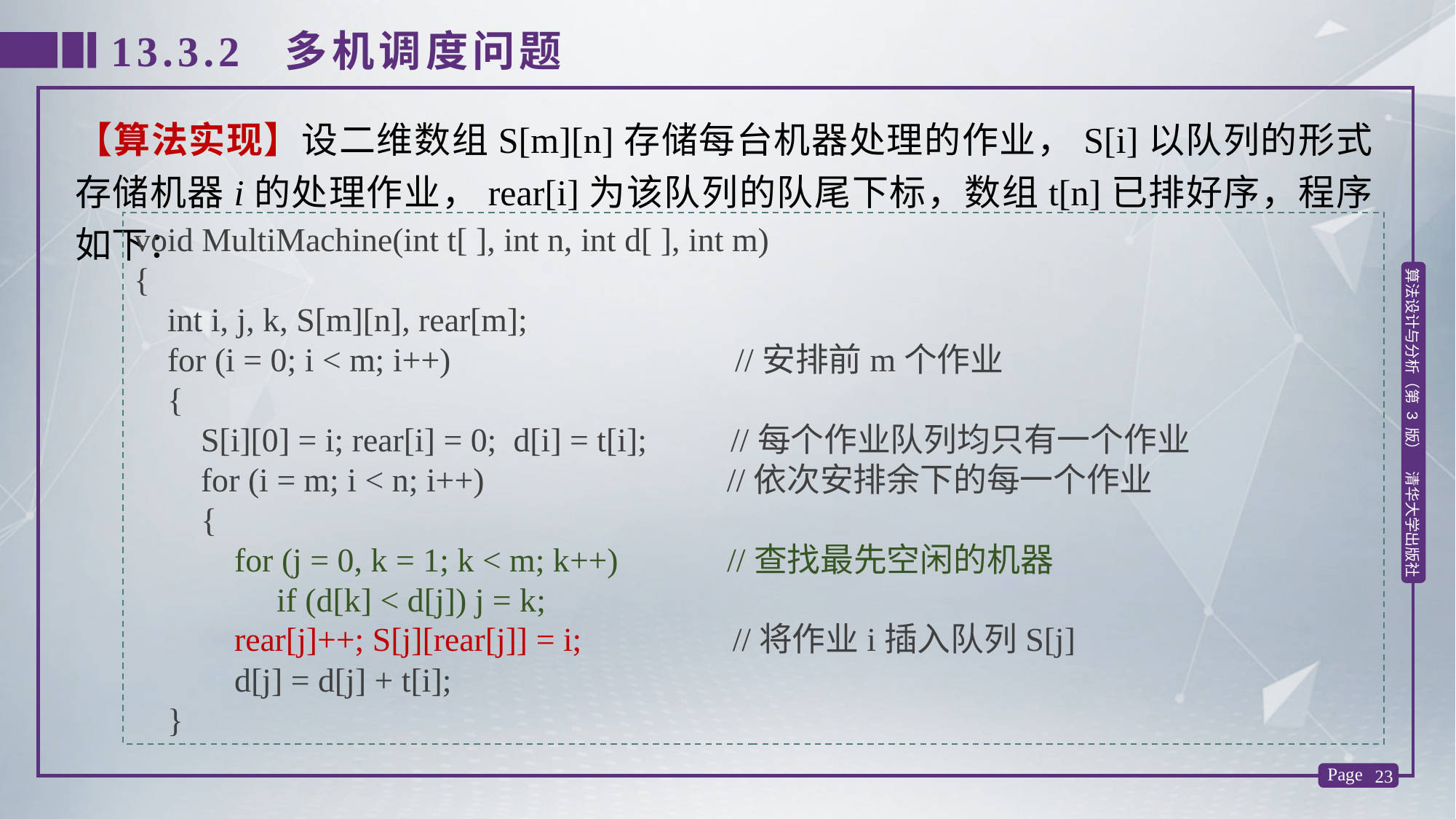

13.3.2  多机调度问题
【算法实现】设二维数组S[m][n]存储每台机器处理的作业，S[i]以队列的形式存储机器i的处理作业，rear[i]为该队列的队尾下标，数组t[n]已排好序，程序如下：
void MultiMachine(int t[ ], int n, int d[ ], int m)
{
    int i, j, k, S[m][n], rear[m];
    for (i = 0; i < m; i++)                                  //安排前m个作业
    {
        S[i][0] = i; rear[i] = 0;  d[i] = t[i];          //每个作业队列均只有一个作业
        for (i = m; i < n; i++)                             //依次安排余下的每一个作业
        {
            for (j = 0, k = 1; k < m; k++)             //查找最先空闲的机器
	    if (d[k] < d[j]) j = k;
            rear[j]++; S[j][rear[j]] = i;                  //将作业i插入队列S[j]
            d[j] = d[j] + t[i];
    }